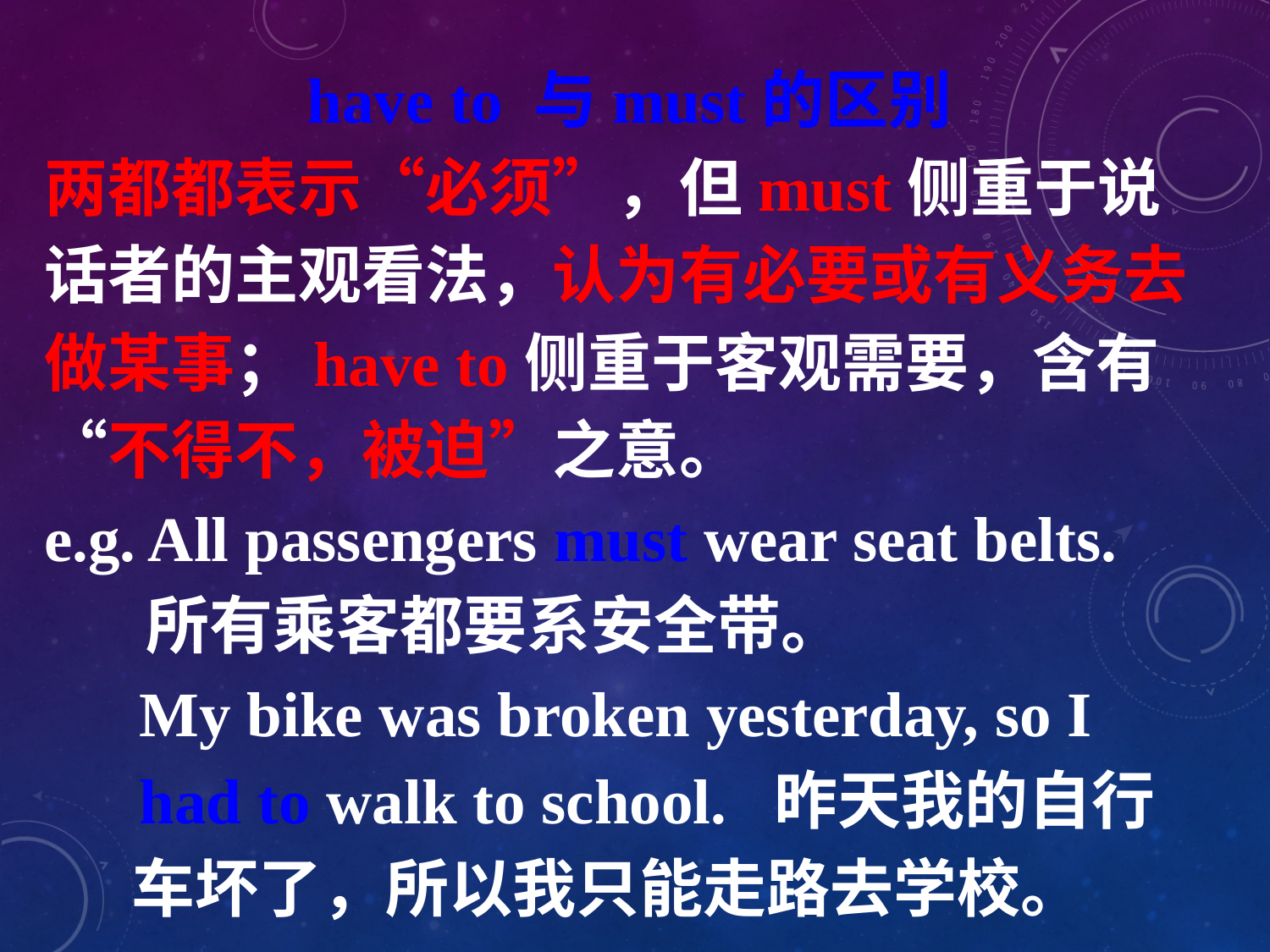

have to 与must的区别
两都都表示“必须”，但must侧重于说话者的主观看法，认为有必要或有义务去做某事；have to侧重于客观需要，含有“不得不，被迫”之意。
e.g. All passengers must wear seat belts.
      所有乘客都要系安全带。
      My bike was broken yesterday, so I
      had to walk to school.  昨天我的自行
     车坏了，所以我只能走路去学校。